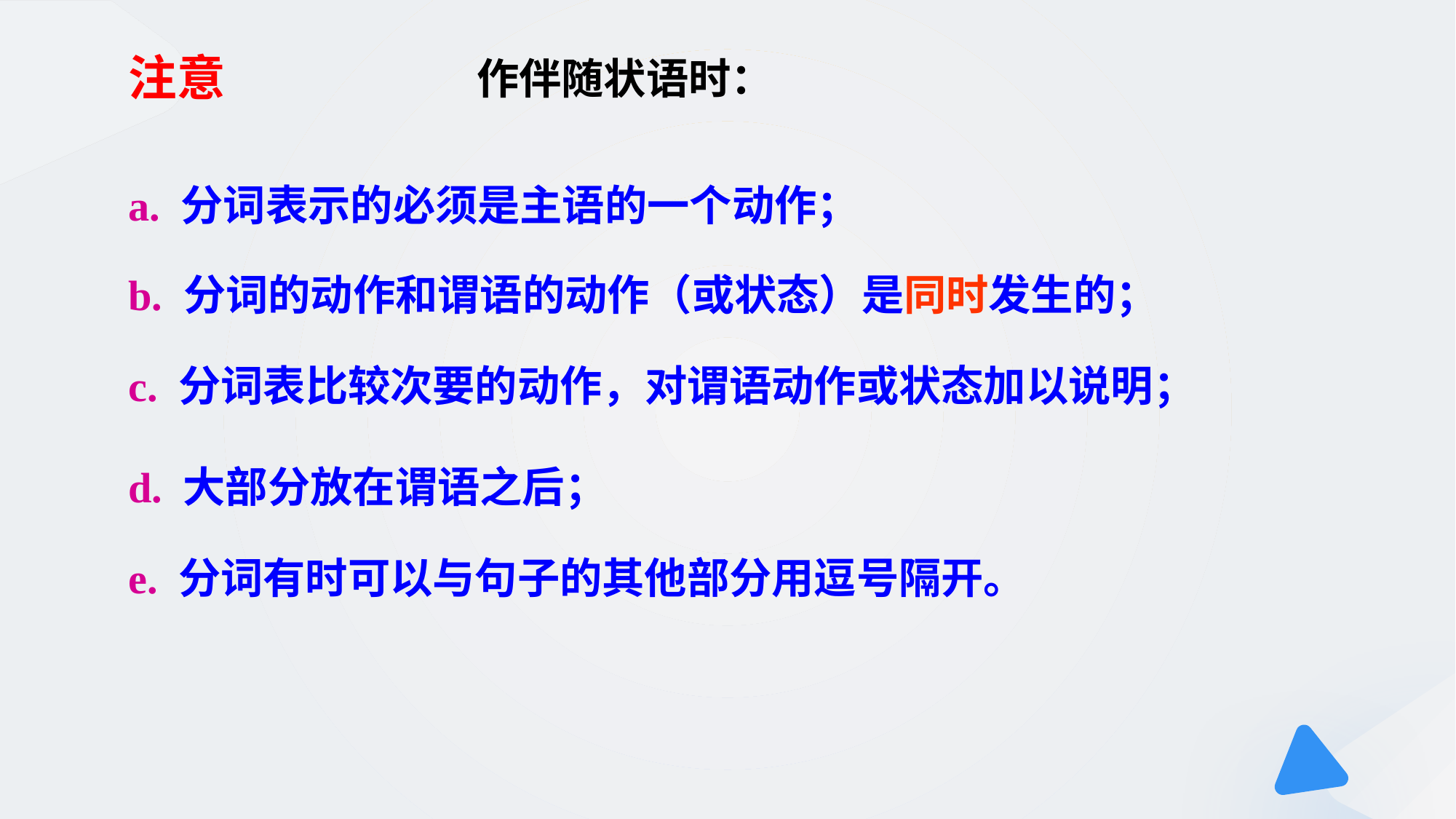

# 注意
作伴随状语时：
a. 分词表示的必须是主语的一个动作；
b. 分词的动作和谓语的动作（或状态）是同时发生的；
c. 分词表比较次要的动作，对谓语动作或状态加以说明；
d. 大部分放在谓语之后；
e. 分词有时可以与句子的其他部分用逗号隔开。